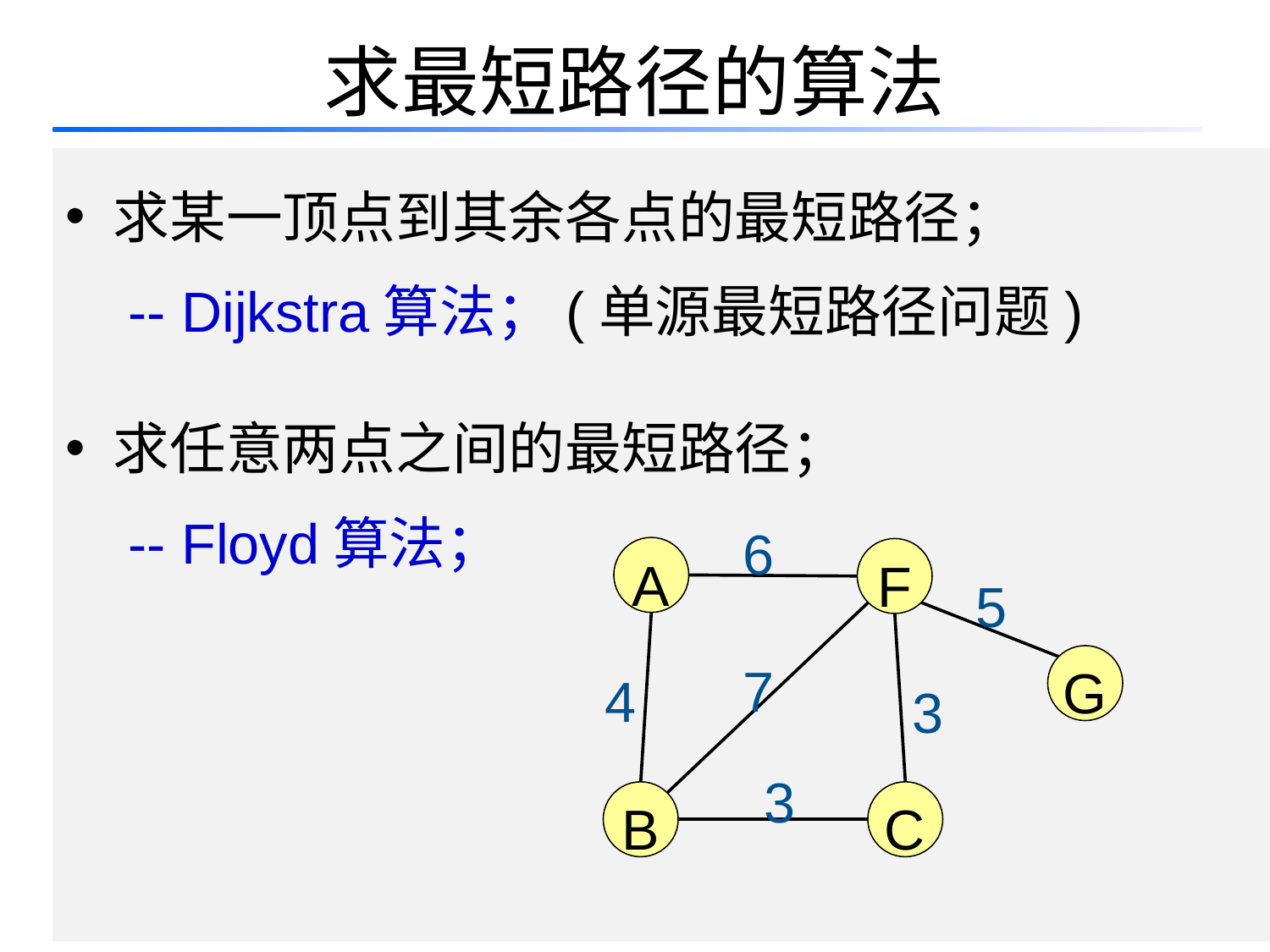

# 求最短路径的算法

求某一顶点到其余各点的最短路径；
    -- Dijkstra算法；(单源最短路径问题)
求任意两点之间的最短路径；
    -- Floyd算法；
6
A
F
5
7
4
G
3
3
B
C